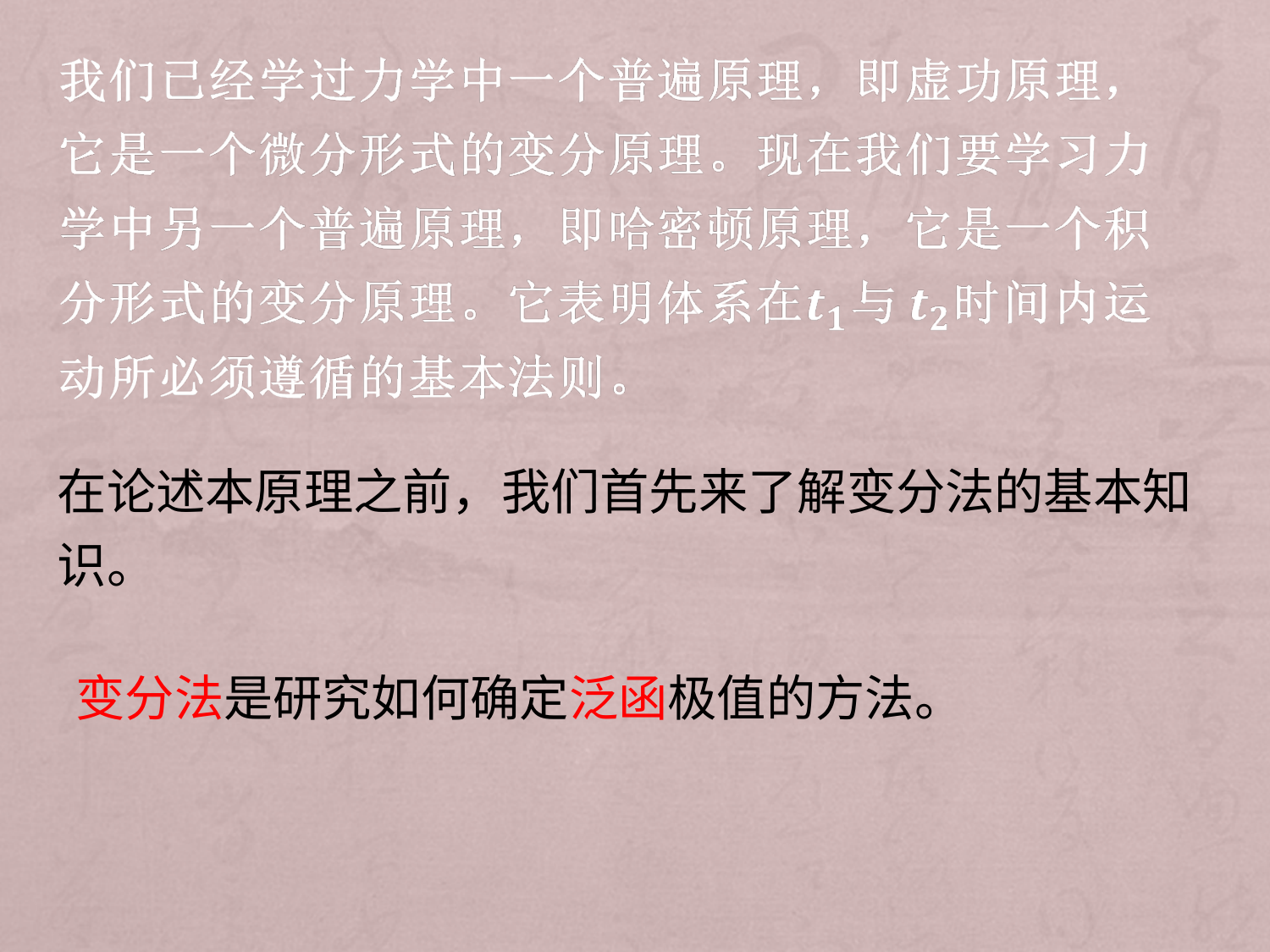

在论述本原理之前，我们首先来了解变分法的基本知识。
变分法是研究如何确定泛函极值的方法。